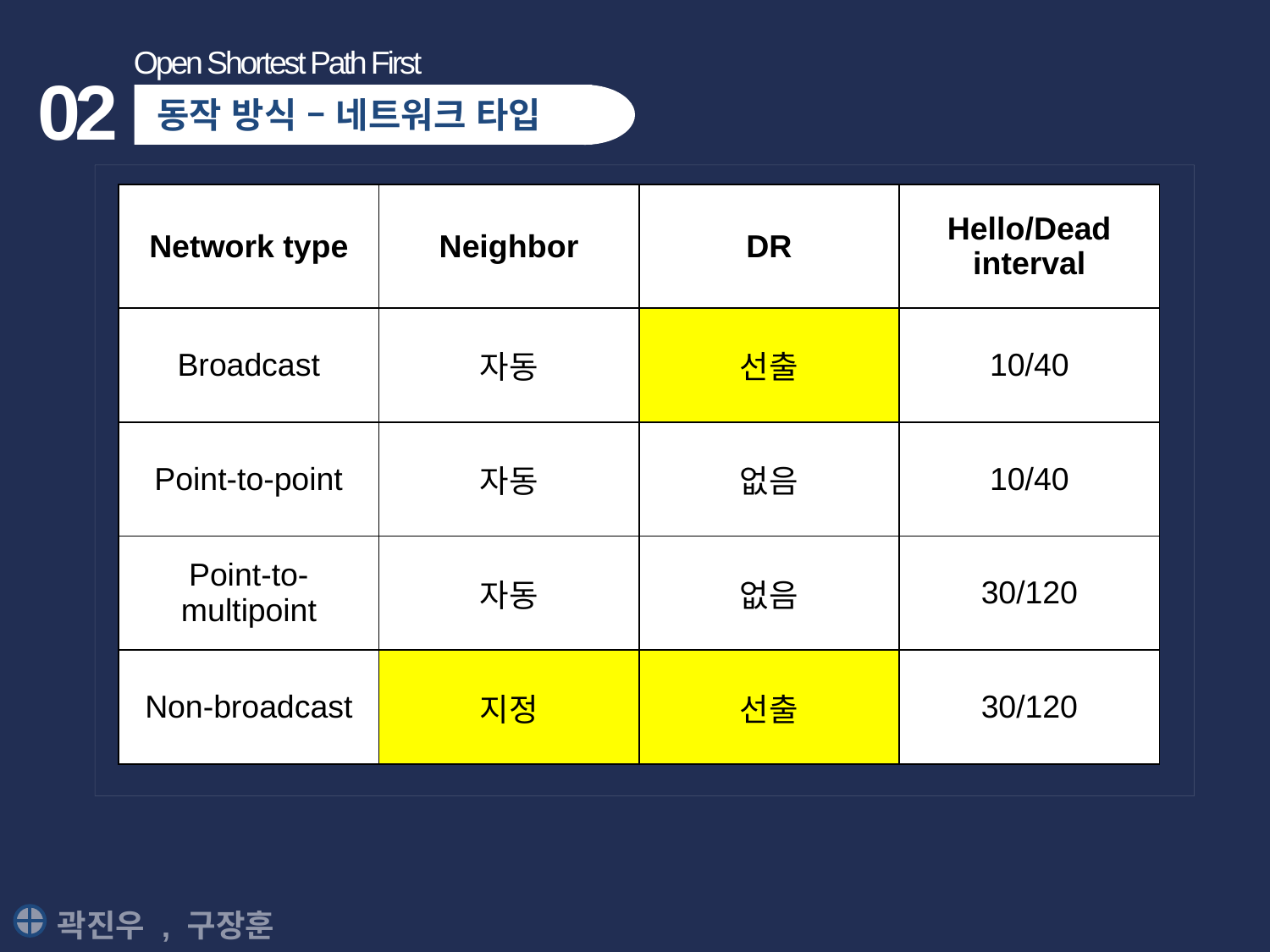

Open Shortest Path First
02

동작 방식 – 네트워크 타입

| Network type | Neighbor | DR | Hello/Dead interval |
| --- | --- | --- | --- |
| Broadcast | 자동 | 선출 | 10/40 |
| Point-to-point | 자동 | 없음 | 10/40 |
| Point-to-multipoint | 자동 | 없음 | 30/120 |
| Non-broadcast | 지정 | 선출 | 30/120 |
곽진우 , 구장훈